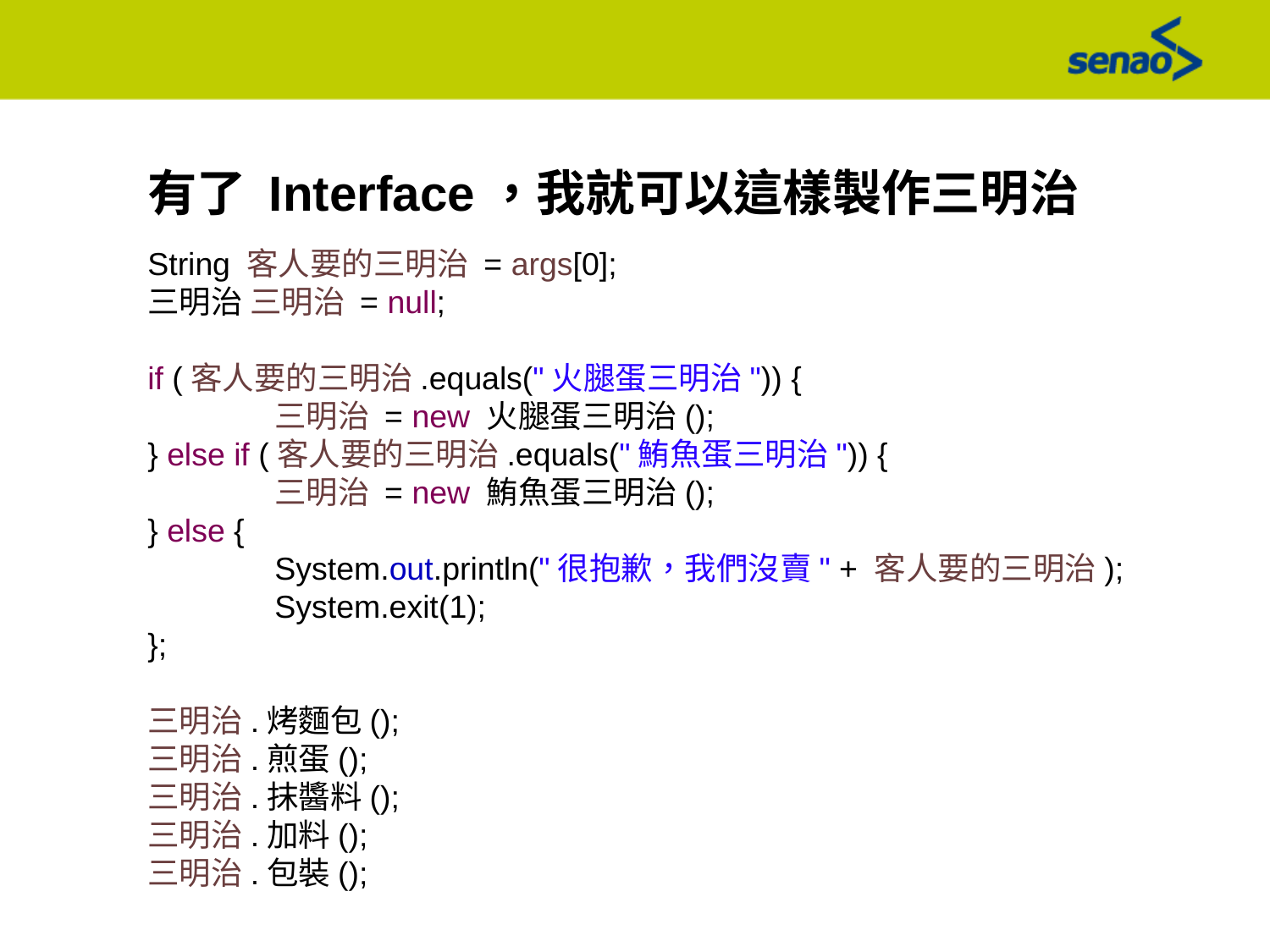

有了 Interface，我就可以這樣製作三明治
String 客人要的三明治 = args[0];
三明治 三明治 = null;

if (客人要的三明治.equals("火腿蛋三明治")) {
	三明治 = new 火腿蛋三明治();
} else if (客人要的三明治.equals("鮪魚蛋三明治")) {
	三明治 = new 鮪魚蛋三明治();
} else {
	System.out.println("很抱歉，我們沒賣" + 客人要的三明治);
	System.exit(1);
};

三明治.烤麵包();
三明治.煎蛋();
三明治.抹醬料();
三明治.加料();
三明治.包裝();